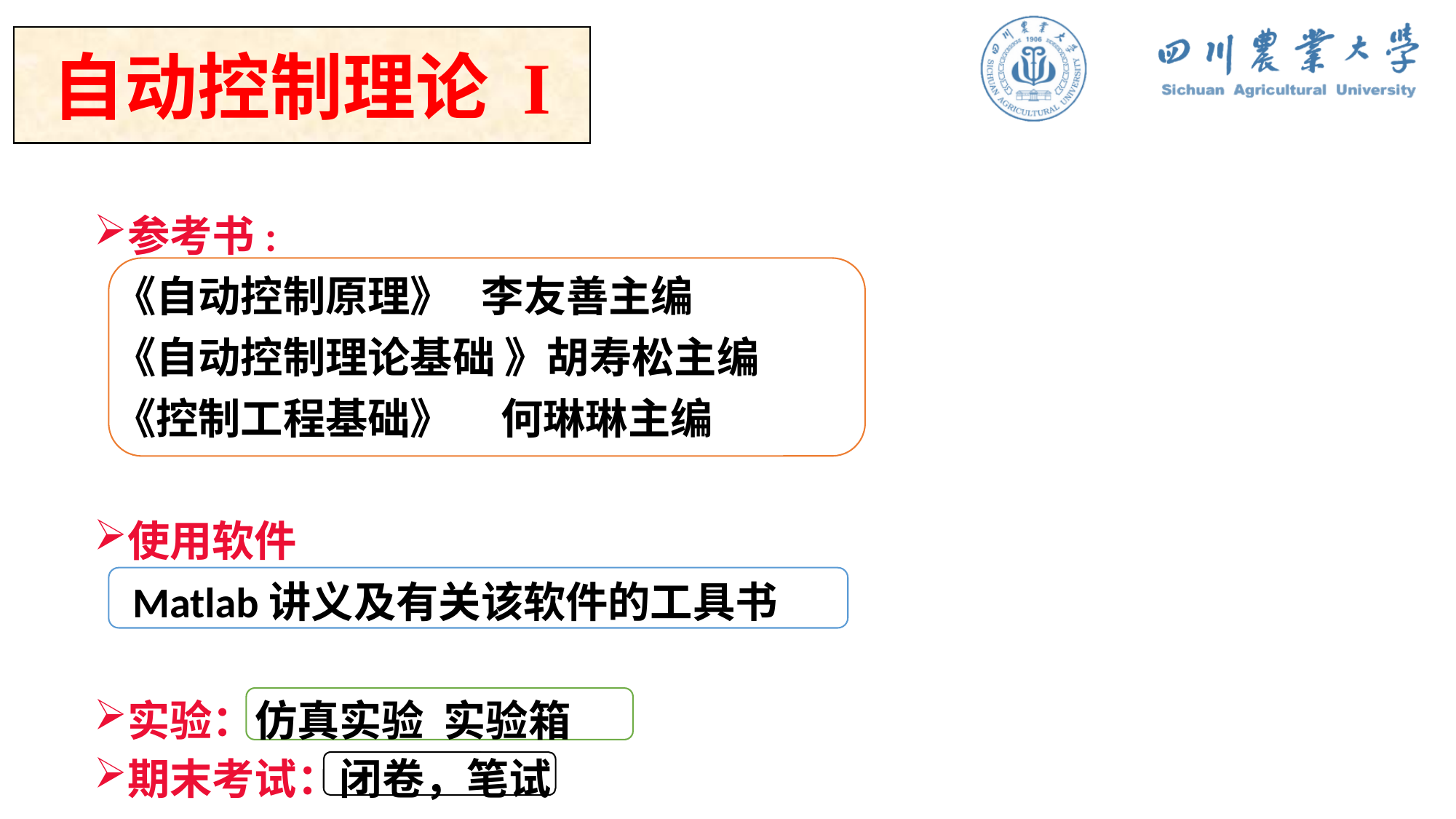

# 自动控制理论 I

参考书:
 《自动控制原理》   李友善主编
 《自动控制理论基础 》胡寿松主编
 《控制工程基础》     何琳琳主编

使用软件
    Matlab讲义及有关该软件的工具书

实验：仿真实验  实验箱
期末考试：闭卷，笔试